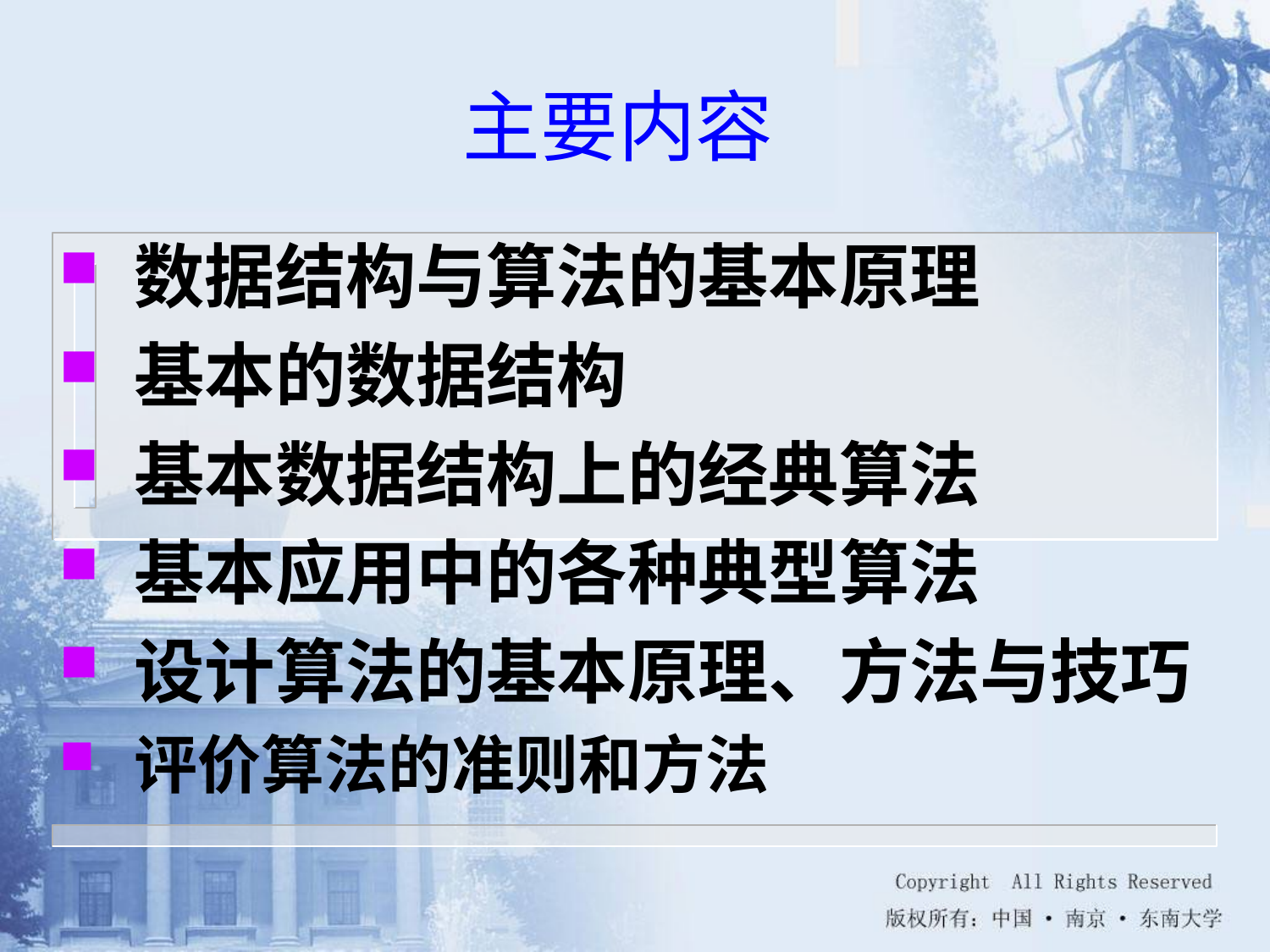

主要内容
数据结构与算法的基本原理
基本的数据结构
基本数据结构上的经典算法
基本应用中的各种典型算法
设计算法的基本原理、方法与技巧
评价算法的准则和方法